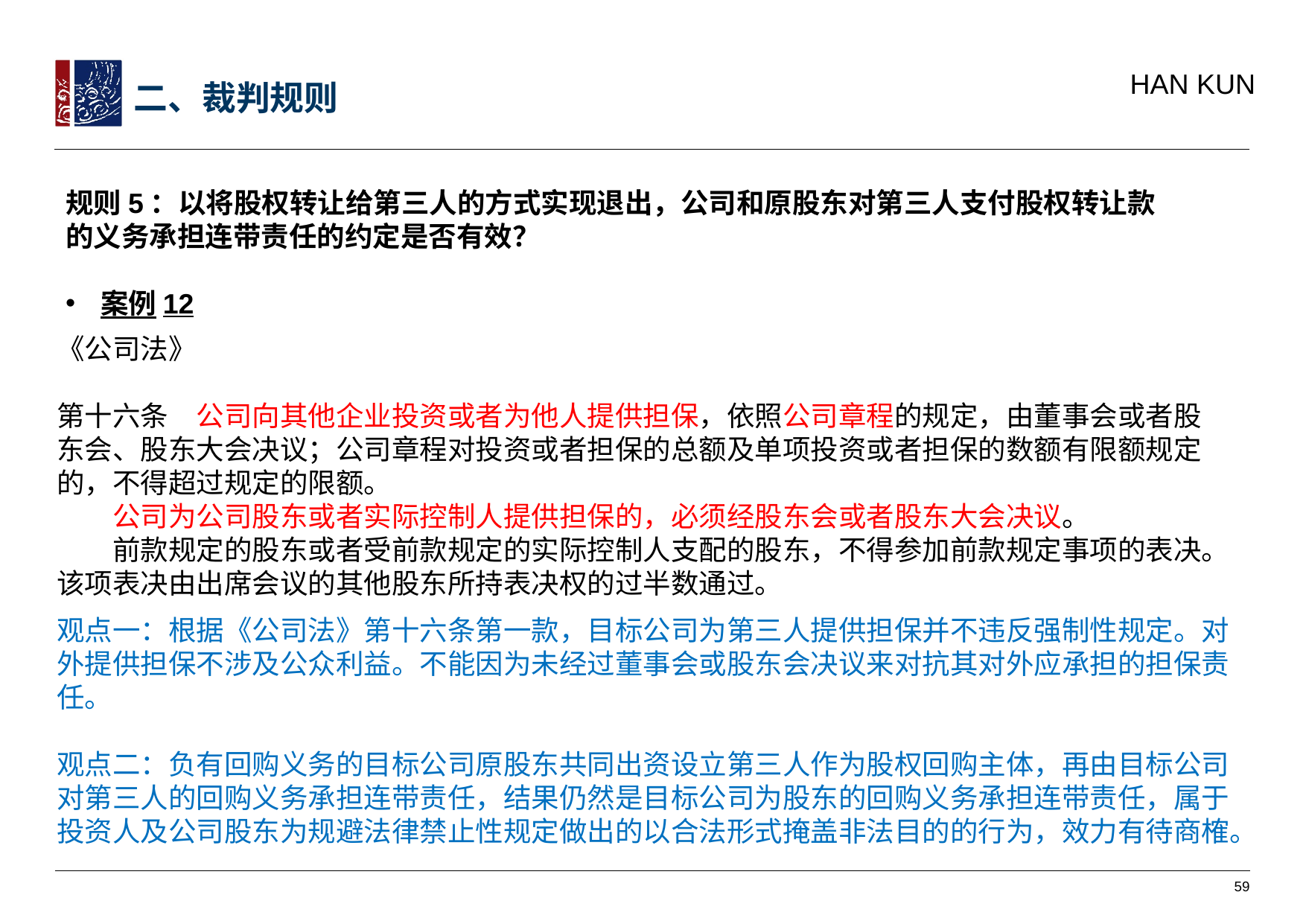

二、裁判规则

规则5：以将股权转让给第三人的方式实现退出，公司和原股东对第三人支付股权转让款的义务承担连带责任的约定是否有效？

案例12
《公司法》

第十六条　公司向其他企业投资或者为他人提供担保，依照公司章程的规定，由董事会或者股东会、股东大会决议；公司章程对投资或者担保的总额及单项投资或者担保的数额有限额规定的，不得超过规定的限额。
　　公司为公司股东或者实际控制人提供担保的，必须经股东会或者股东大会决议。
　　前款规定的股东或者受前款规定的实际控制人支配的股东，不得参加前款规定事项的表决。该项表决由出席会议的其他股东所持表决权的过半数通过。
观点一：根据《公司法》第十六条第一款，目标公司为第三人提供担保并不违反强制性规定。对外提供担保不涉及公众利益。不能因为未经过董事会或股东会决议来对抗其对外应承担的担保责任。

观点二：负有回购义务的目标公司原股东共同出资设立第三人作为股权回购主体，再由目标公司对第三人的回购义务承担连带责任，结果仍然是目标公司为股东的回购义务承担连带责任，属于投资人及公司股东为规避法律禁止性规定做出的以合法形式掩盖非法目的的行为，效力有待商榷。